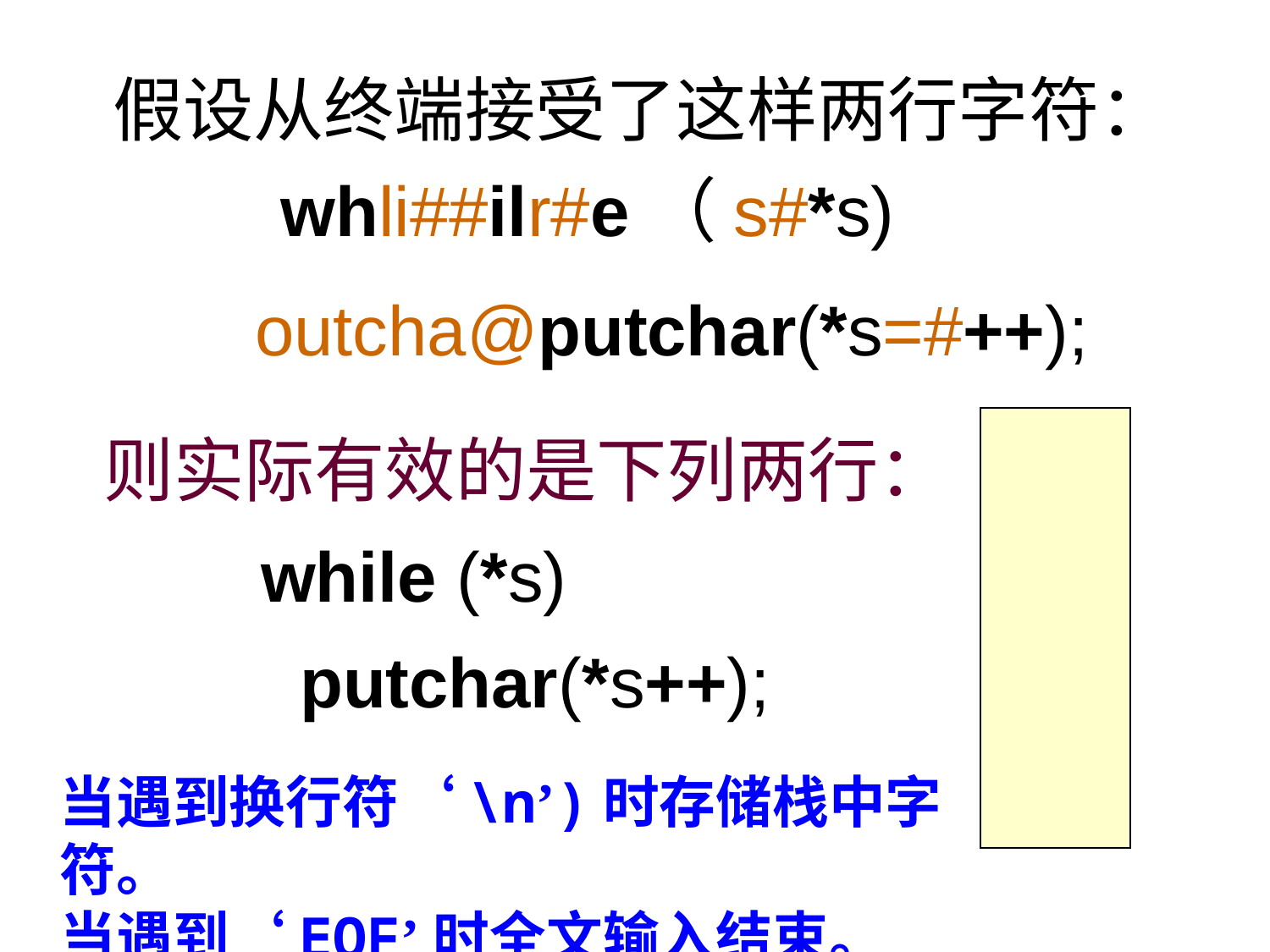

假设从终端接受了这样两行字符：
whli##ilr#e（s#*s)

s
*
s
w
h
l
i
i
l
r
e
（
）
outcha@putchar(*s=#++);
则实际有效的是下列两行：
        while (*s)
          putchar(*s++);

当遇到换行符‘\n’)时存储栈中字符。
当遇到‘EOF’时全文输入结束。